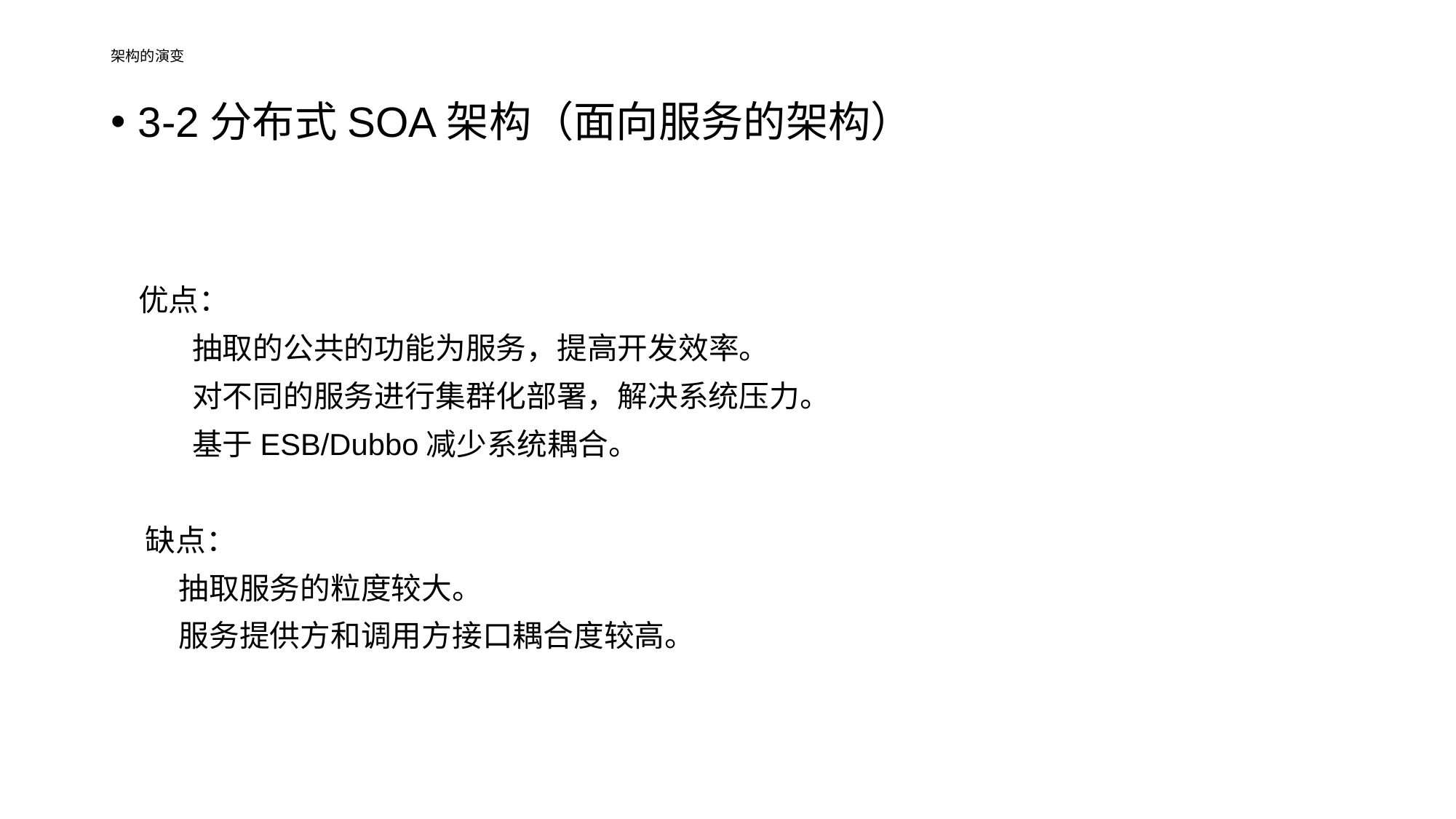

# 架构的演变
3-2分布式SOA架构（面向服务的架构）

   优点：
           抽取的公共的功能为服务，提高开发效率。
           对不同的服务进行集群化部署，解决系统压力。
           基于ESB/Dubbo减少系统耦合。

    缺点：
         抽取服务的粒度较大。
         服务提供方和调用方接口耦合度较高。